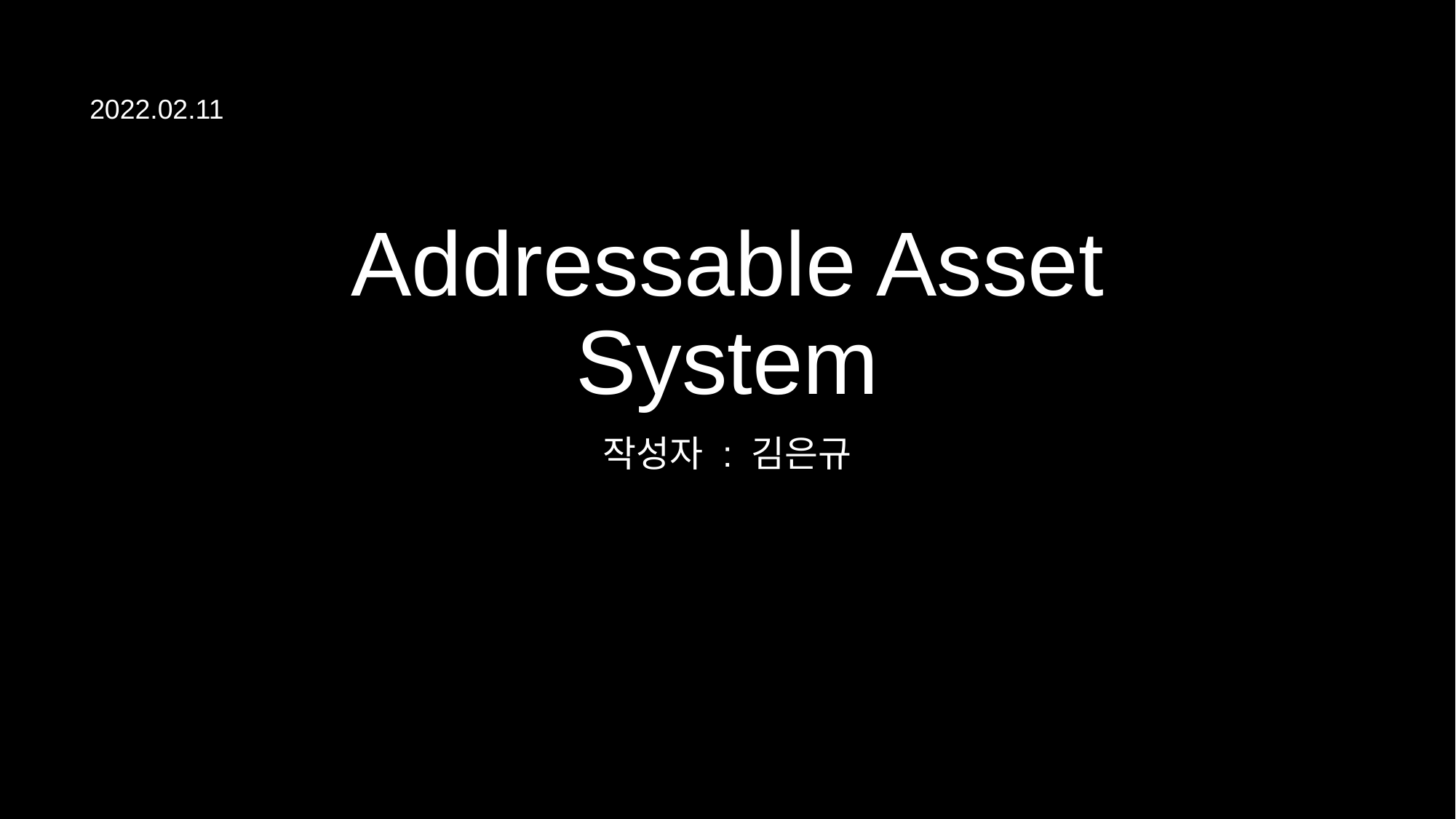

2022.02.11
# Addressable Asset System
작성자 : 김은규